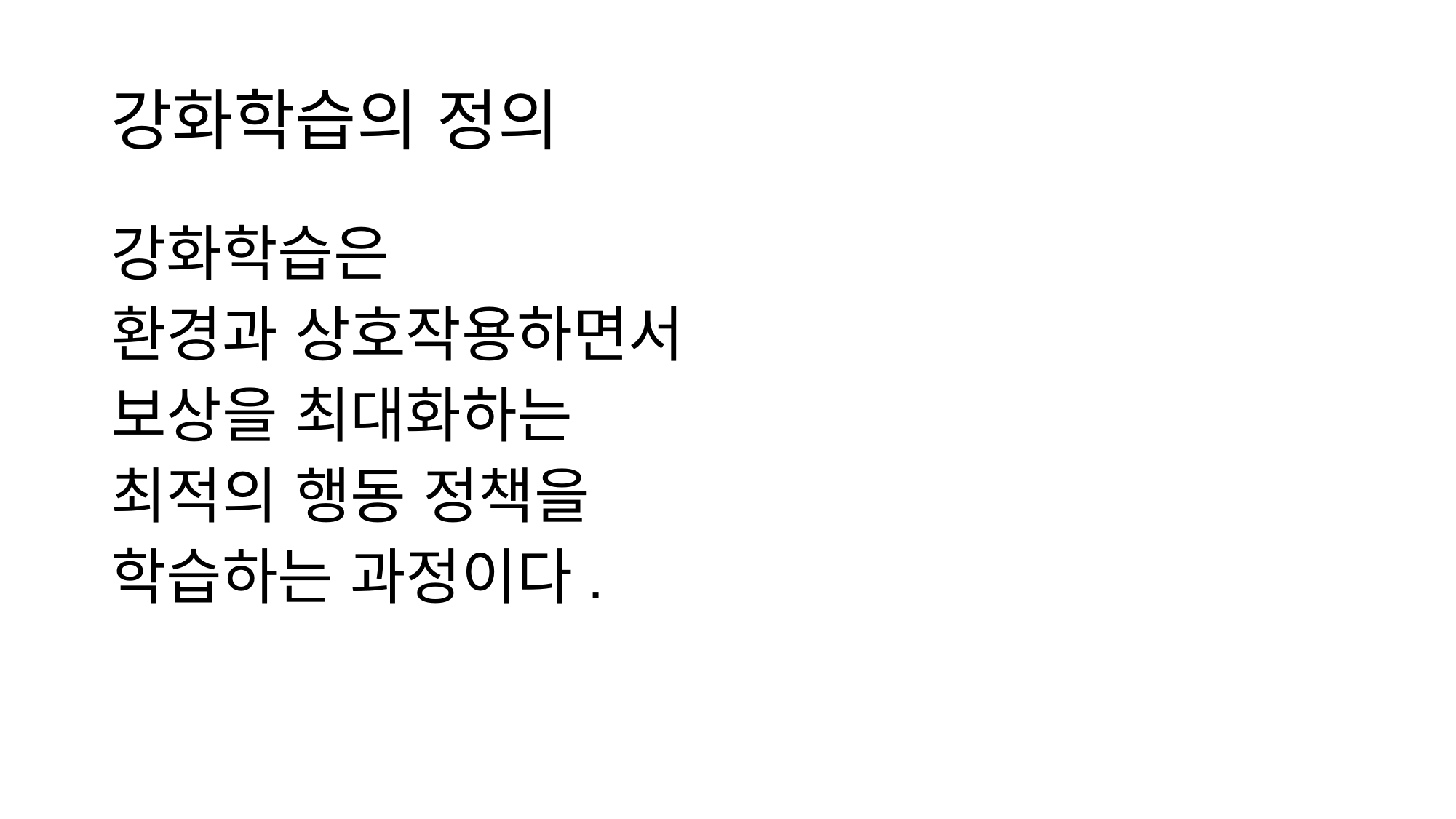

# 강화학습의 정의
강화학습은
환경과 상호작용하면서
보상을 최대화하는
최적의 행동 정책을
학습하는 과정이다.